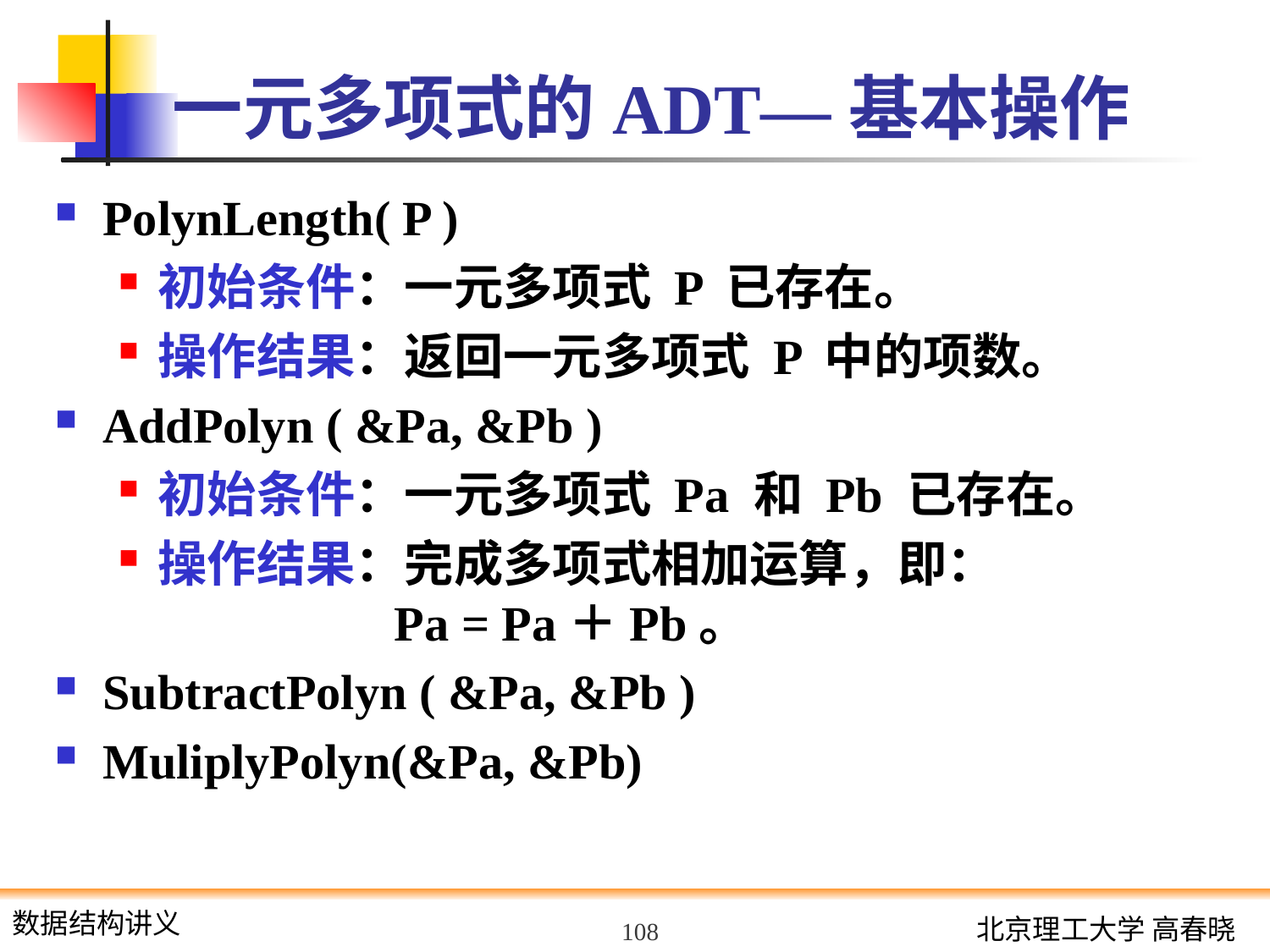

# 一元多项式的ADT—基本操作
PolynLength( P )
初始条件：一元多项式 P 已存在。
操作结果：返回一元多项式 P 中的项数。
AddPolyn ( &Pa, &Pb )
初始条件：一元多项式 Pa 和 Pb 已存在。
操作结果：完成多项式相加运算，即：
                    Pa = Pa＋Pb。
SubtractPolyn ( &Pa, &Pb )
MuliplyPolyn(&Pa, &Pb)
108